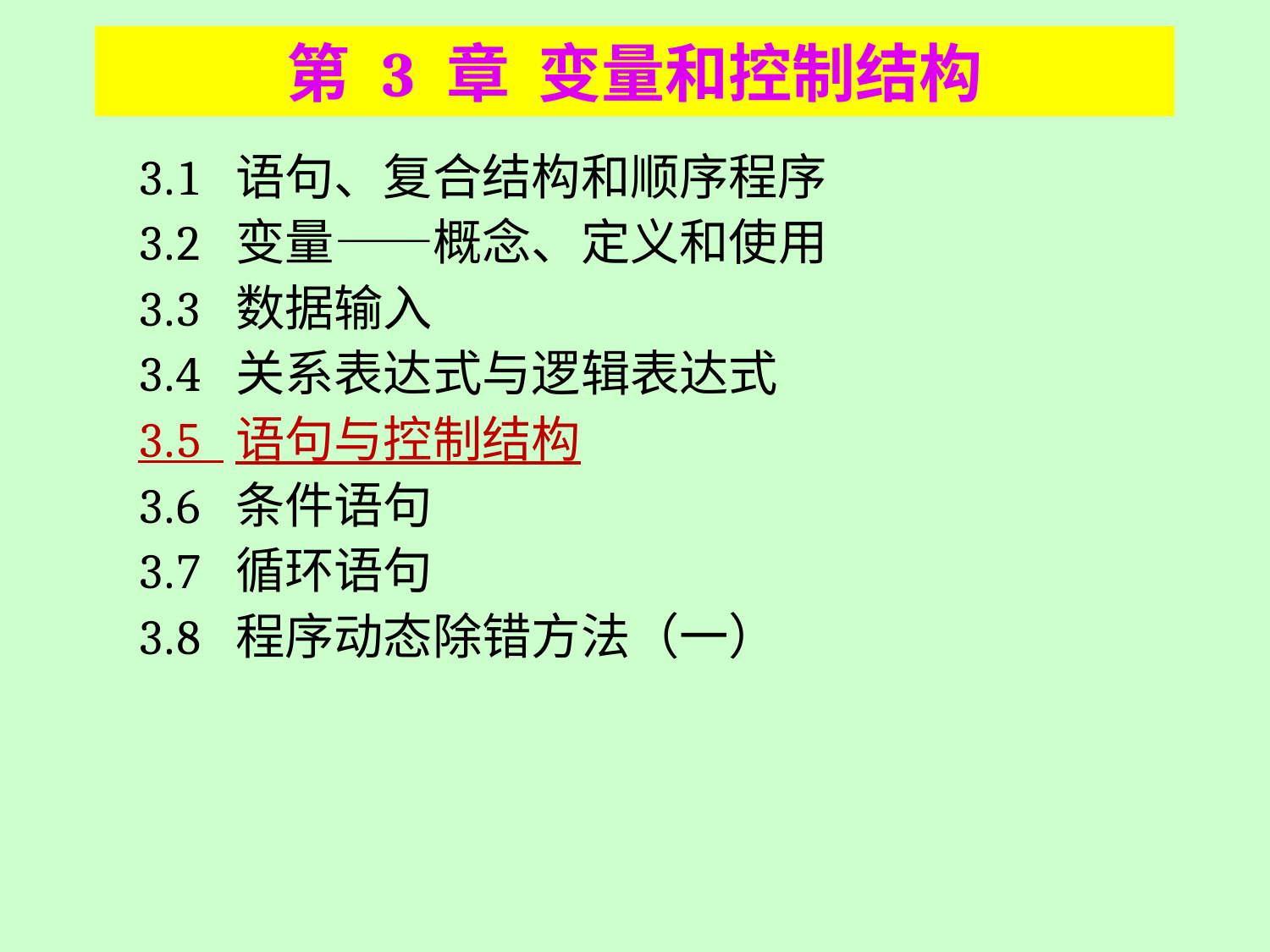

# 第 3 章  变量和控制结构
3.1  语句、复合结构和顺序程序
3.2  变量——概念、定义和使用
3.3  数据输入
3.4  关系表达式与逻辑表达式
3.5  语句与控制结构
3.6  条件语句
3.7  循环语句
3.8  程序动态除错方法（一）
2